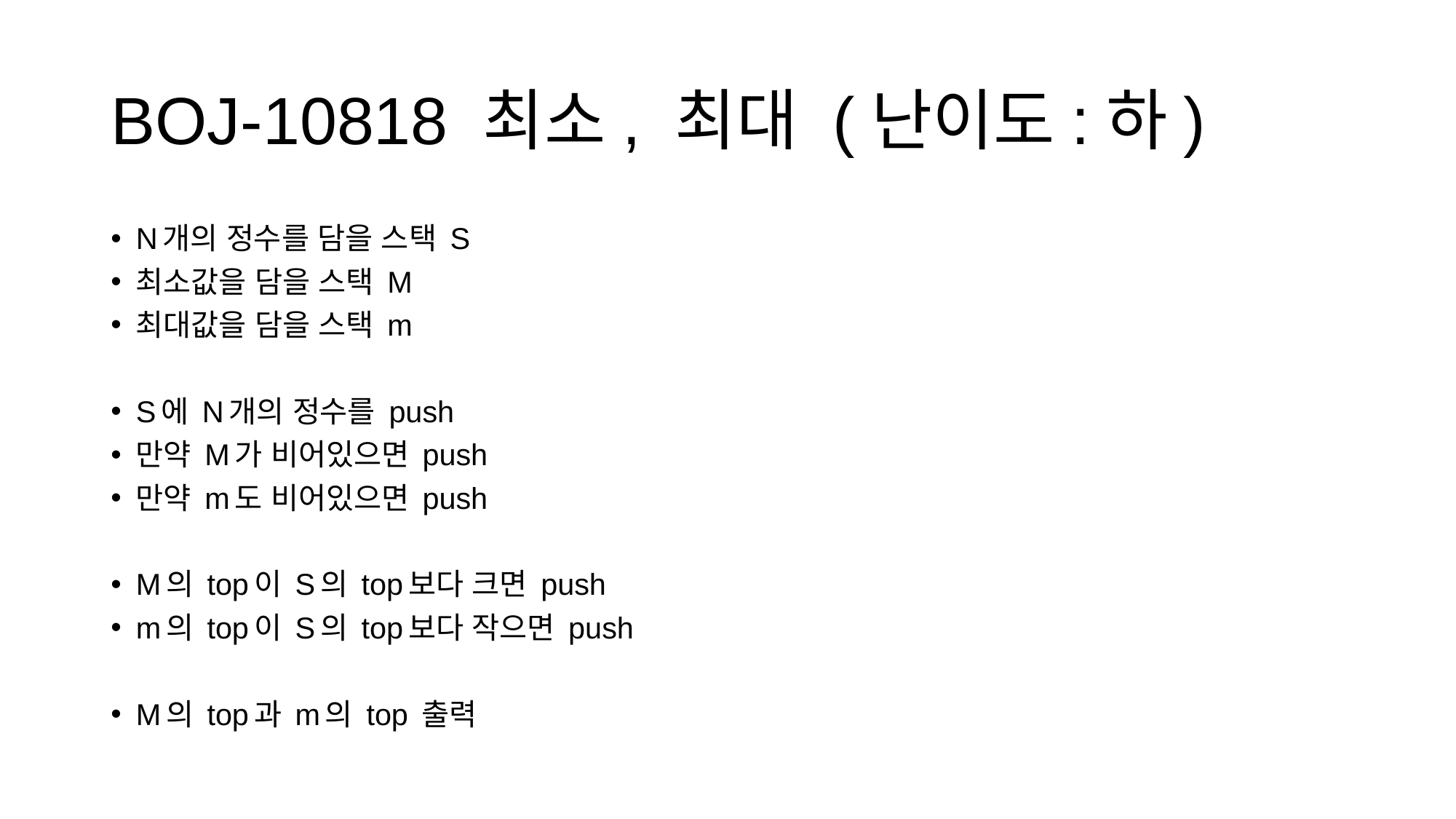

# BOJ-10818 최소, 최대 (난이도:하)
N개의 정수를 담을 스택 S
최소값을 담을 스택 M
최대값을 담을 스택 m

S에 N개의 정수를 push
만약 M가 비어있으면 push
만약 m도 비어있으면 push

M의 top이 S의 top보다 크면 push
m의 top이 S의 top보다 작으면 push

M의 top과 m의 top 출력